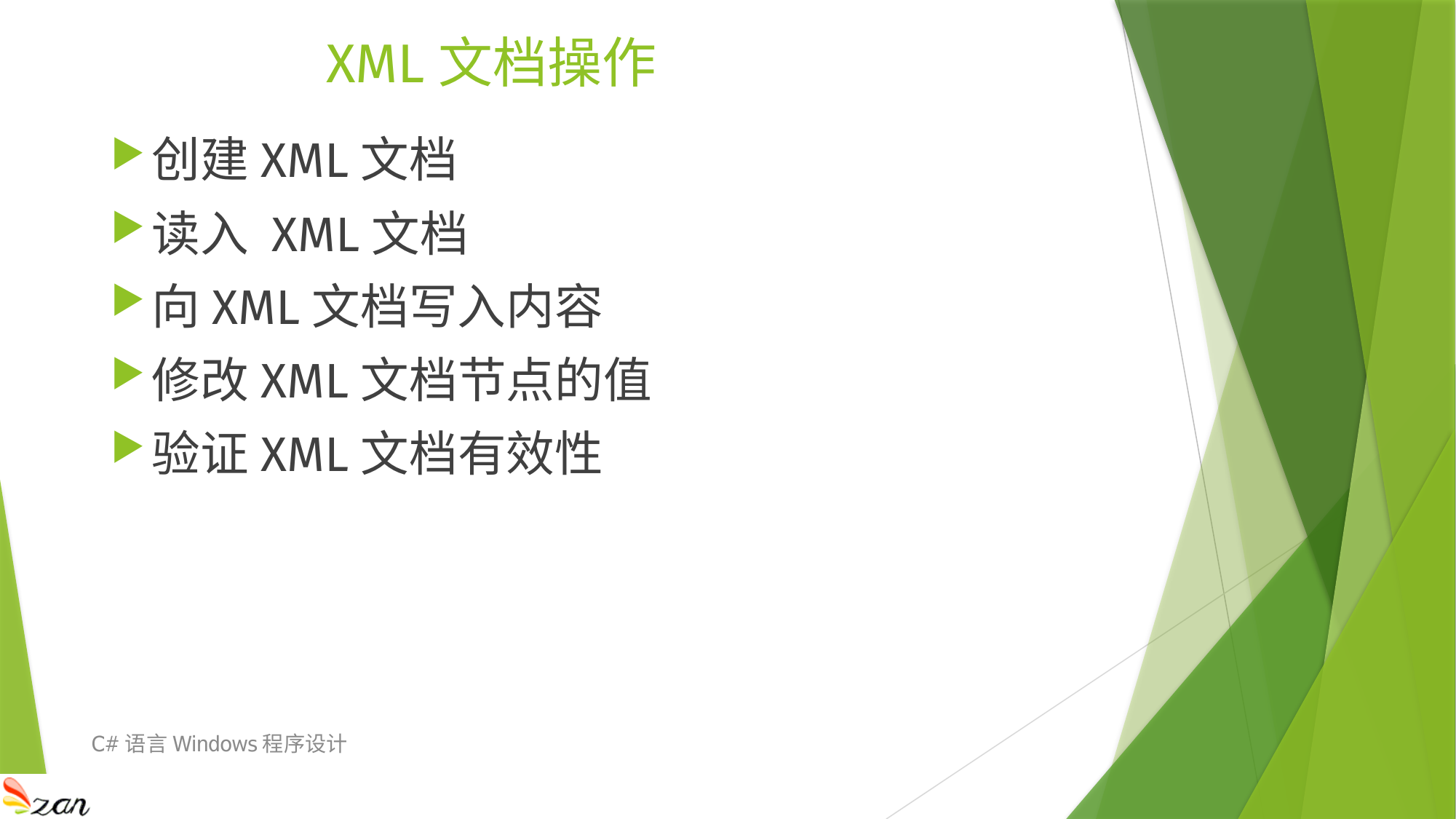

# XML文档操作
创建XML文档
读入 XML文档
向XML文档写入内容
修改XML文档节点的值
验证XML文档有效性
C#语言Windows程序设计